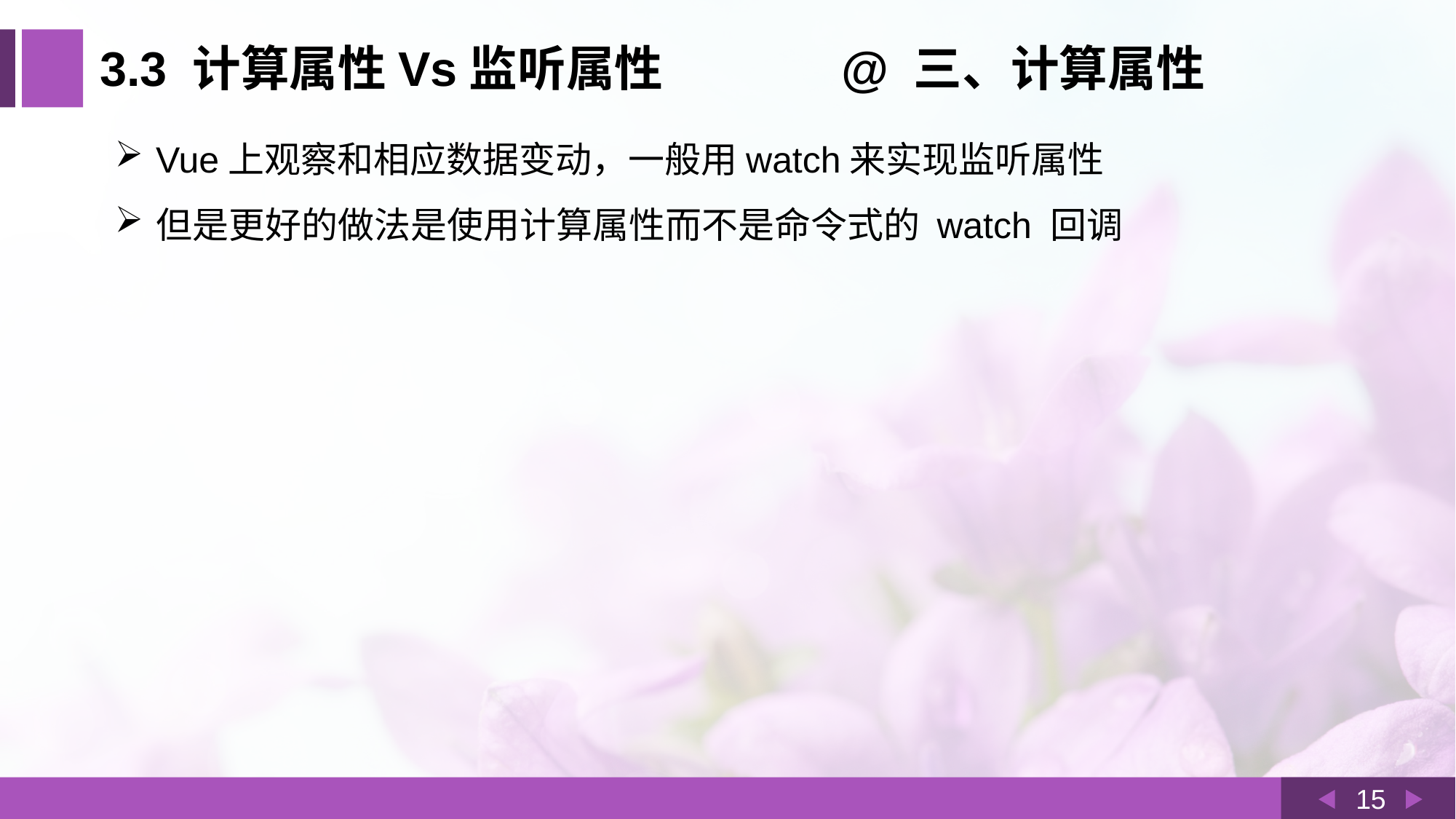

3.3 计算属性Vs监听属性               @ 三、计算属性
Vue上观察和相应数据变动，一般用watch来实现监听属性
但是更好的做法是使用计算属性而不是命令式的 watch 回调